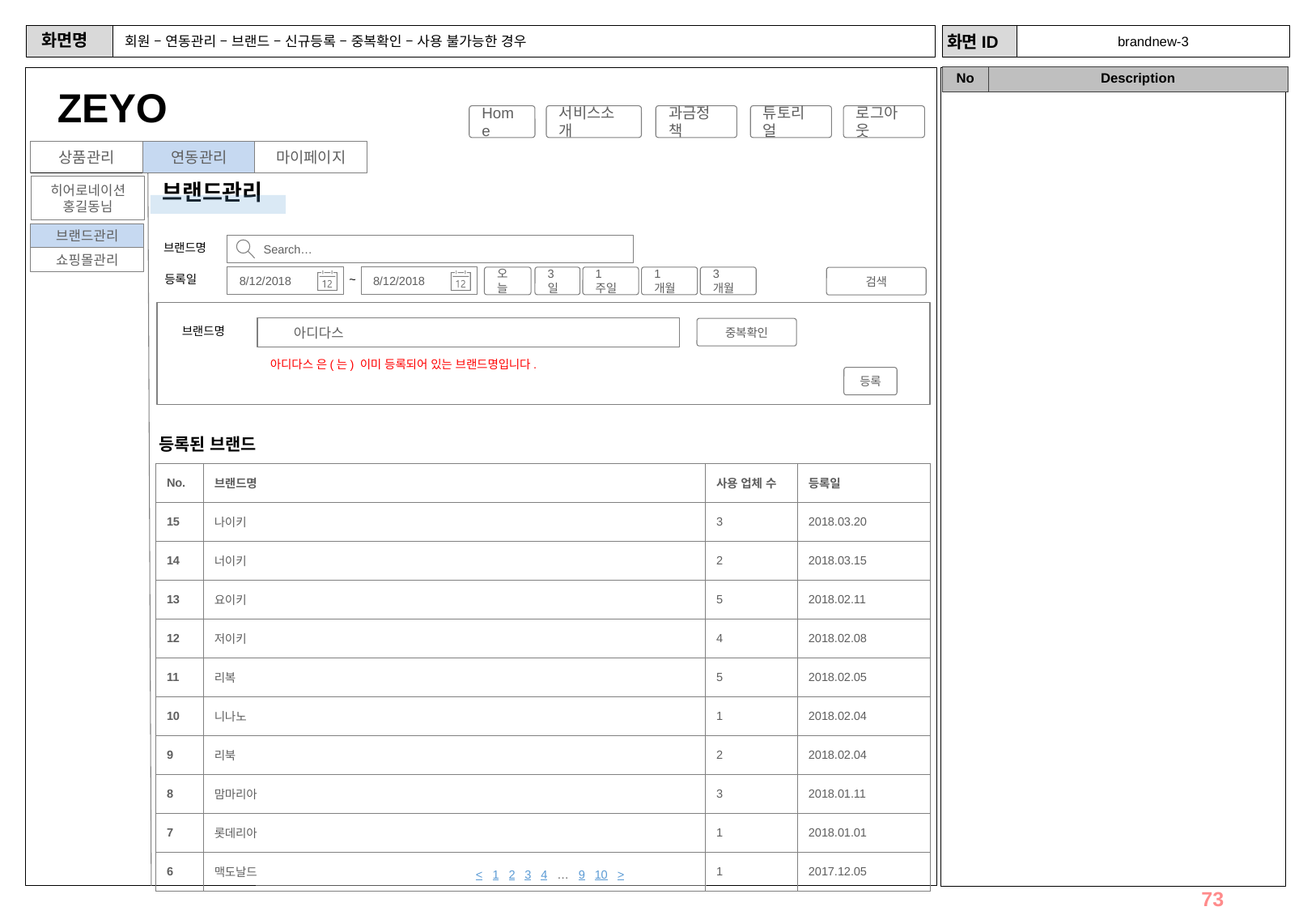

# 회원 – 연동관리 – 브랜드 – 신규등록 – 중복확인 – 사용 불가능한 경우
brandnew-3
ZEYO
Home
서비스소개
과금정책
튜토리얼
로그아웃
상품관리
연동관리
마이페이지
브랜드관리

히어로네이션
홍길동님
브랜드관리
브랜드명
Search…

쇼핑몰관리
등록일
~
8/12/2018

8/12/2018

오늘
3일
1주일
1개월
3개월
검색

아디다스
브랜드명
중복확인
아디다스 은(는) 이미 등록되어 있는 브랜드명입니다.
등록
등록된 브랜드
| No. | 브랜드명 | 사용 업체 수 | 등록일 |
| --- | --- | --- | --- |
| 15 | 나이키 | 3 | 2018.03.20 |
| 14 | 너이키 | 2 | 2018.03.15 |
| 13 | 요이키 | 5 | 2018.02.11 |
| 12 | 저이키 | 4 | 2018.02.08 |
| 11 | 리복 | 5 | 2018.02.05 |
| 10 | 니나노 | 1 | 2018.02.04 |
| 9 | 리북 | 2 | 2018.02.04 |
| 8 | 맘마리아 | 3 | 2018.01.11 |
| 7 | 롯데리아 | 1 | 2018.01.01 |
| 6 | 맥도날드 | 1 | 2017.12.05 |
<   1   2   3   4   …   9   10   >
73